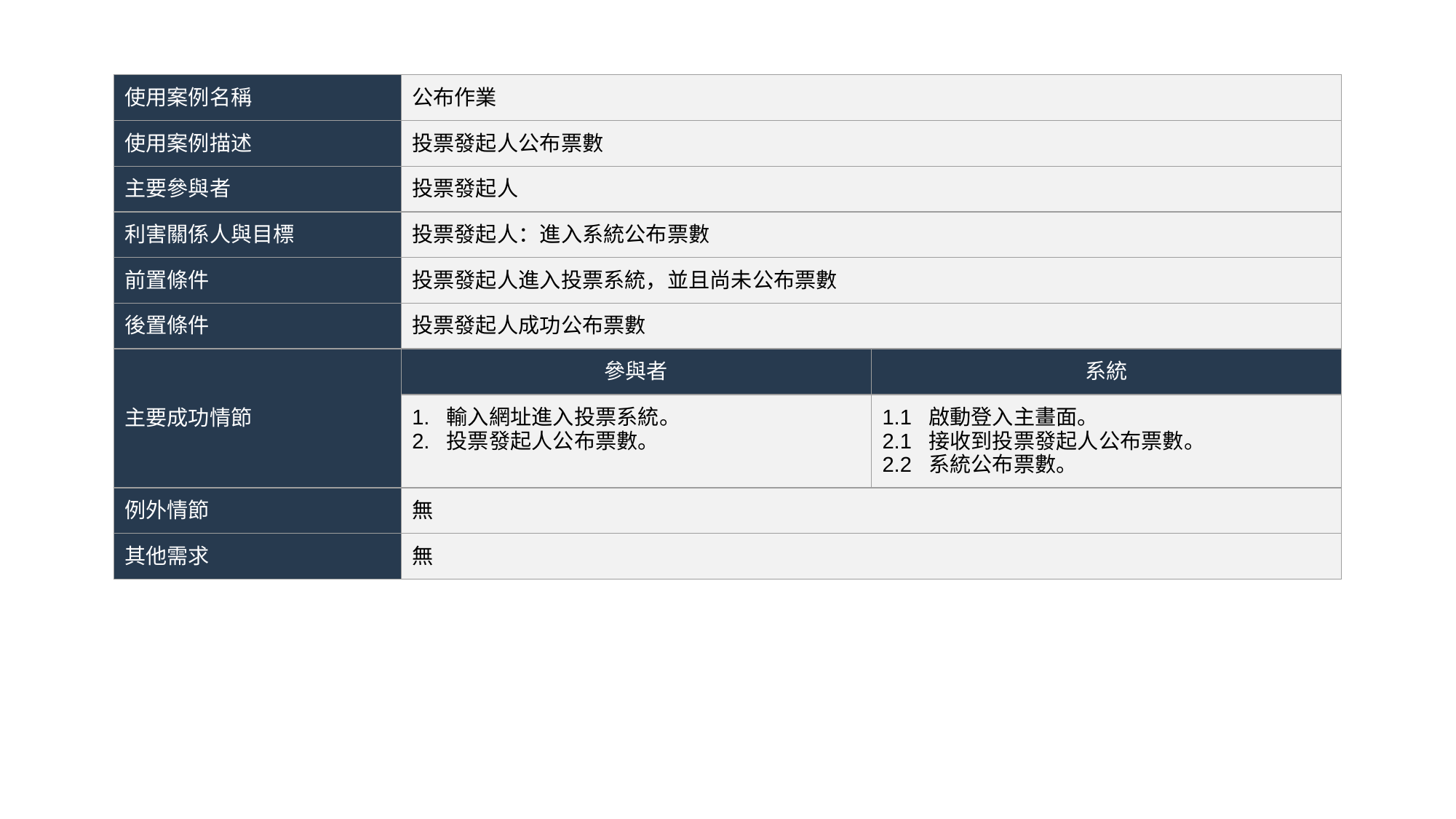

| 使用案例名稱 | 公布作業 |  |
| --- | --- | --- |
| 使用案例描述 | 投票發起人公布票數 |  |
| 主要參與者 | 投票發起人 |  |
| 利害關係人與目標 | 投票發起人：進入系統公布票數 |  |
| 前置條件 | 投票發起人進入投票系統，並且尚未公布票數 |  |
| 後置條件 | 投票發起人成功公布票數 |  |
| 主要成功情節 | 參與者 | 系統 |
|  | 1. 輸入網址進入投票系統。 2. 投票發起人公布票數。 | 1.1 啟動登入主畫面。 2.1 接收到投票發起人公布票數。 2.2 系統公布票數。 |
| 例外情節 | 無 |  |
| 其他需求 | 無 |  |